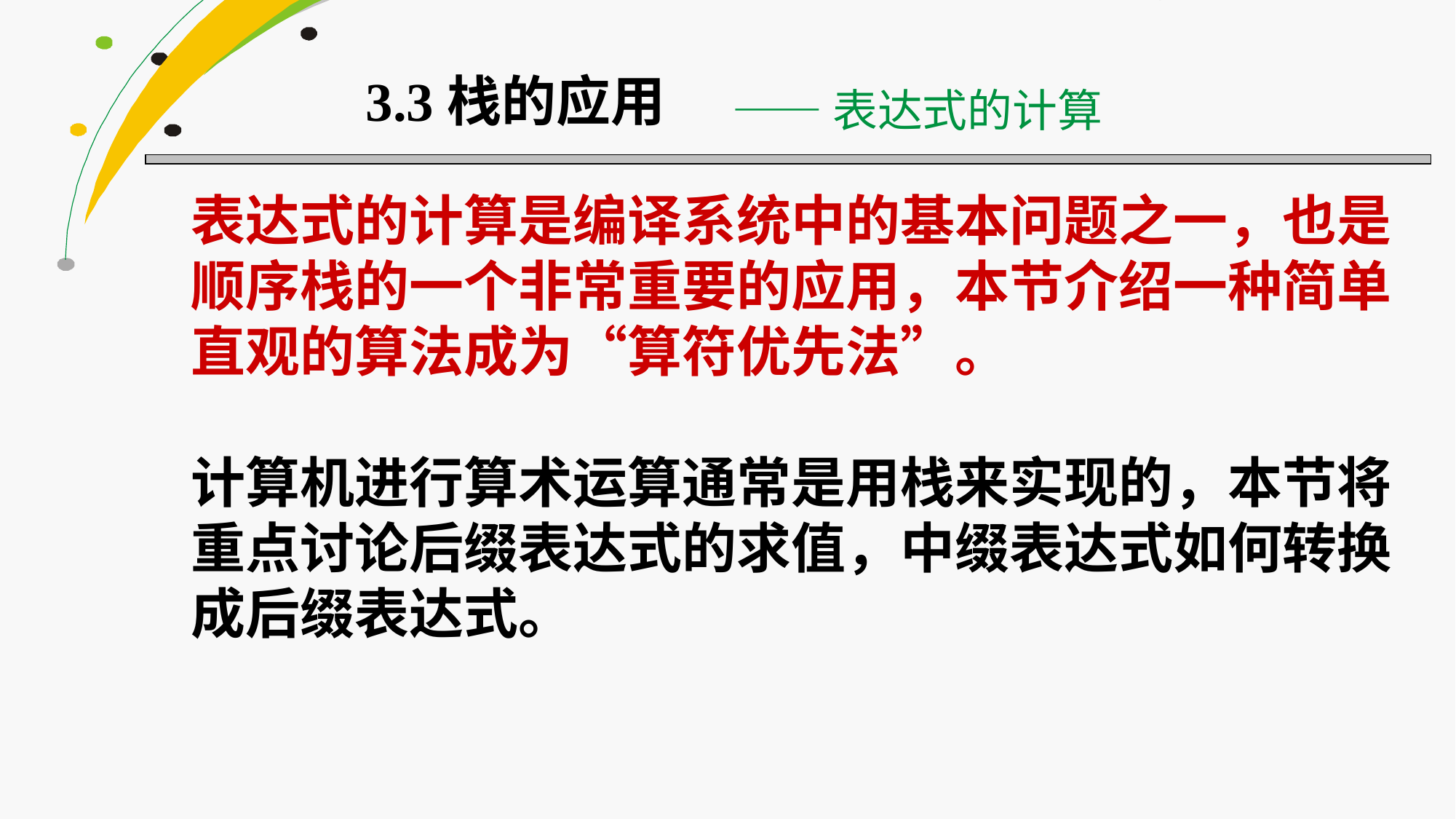

3.3栈的应用
——表达式的计算
表达式的计算是编译系统中的基本问题之一，也是顺序栈的一个非常重要的应用，本节介绍一种简单直观的算法成为“算符优先法”。

计算机进行算术运算通常是用栈来实现的，本节将重点讨论后缀表达式的求值，中缀表达式如何转换成后缀表达式。